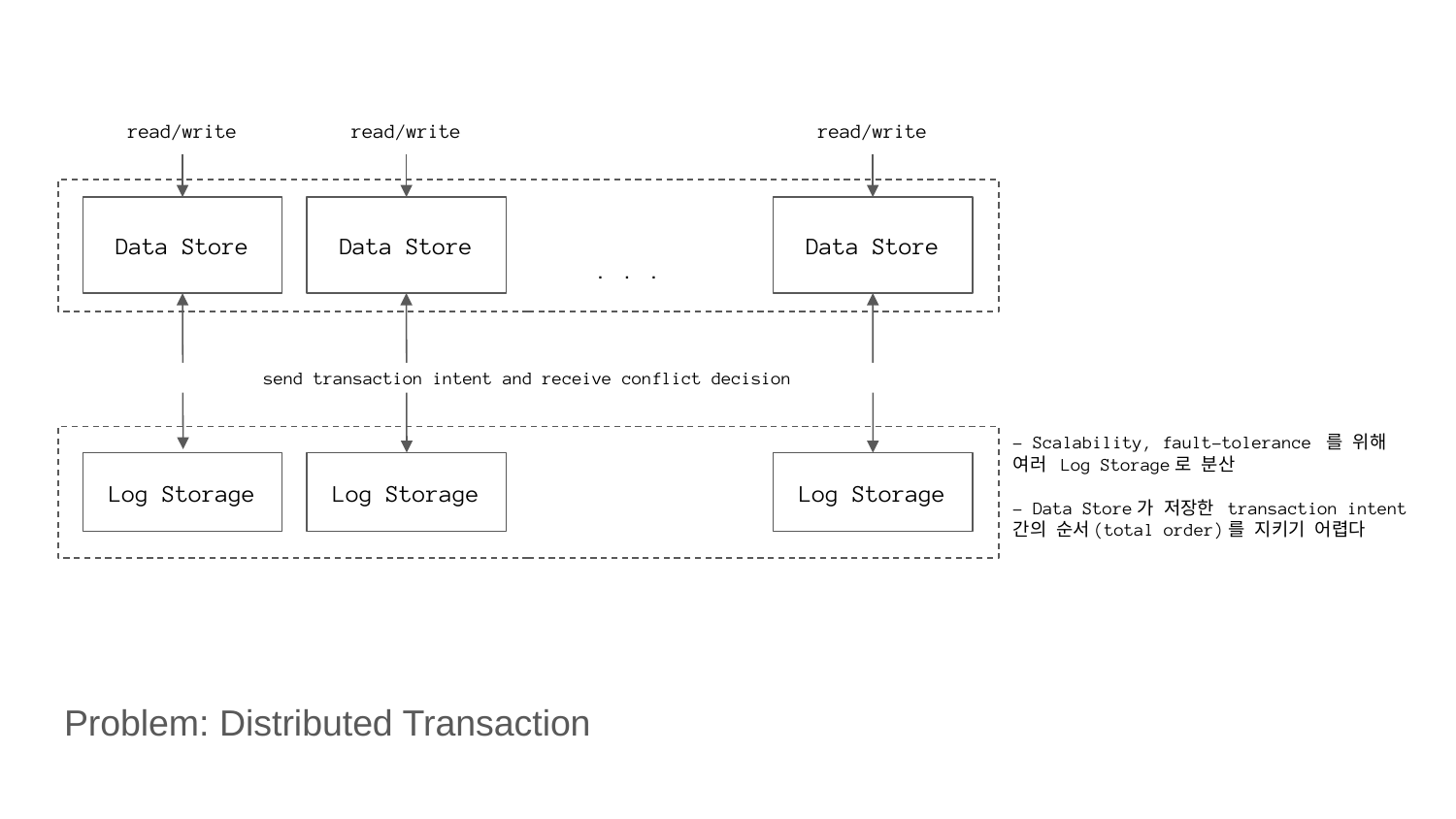

read/write
read/write
read/write

Data Store
Data Store
Data Store
. . .
send transaction intent and receive conflict decision
- Scalability, fault-tolerance 를 위해 여러 Log Storage로 분산

- Data Store가 저장한 transaction intent 간의 순서(total order)를 지키기 어렵다

Log Storage
Log Storage
Log Storage
Problem: Distributed Transaction